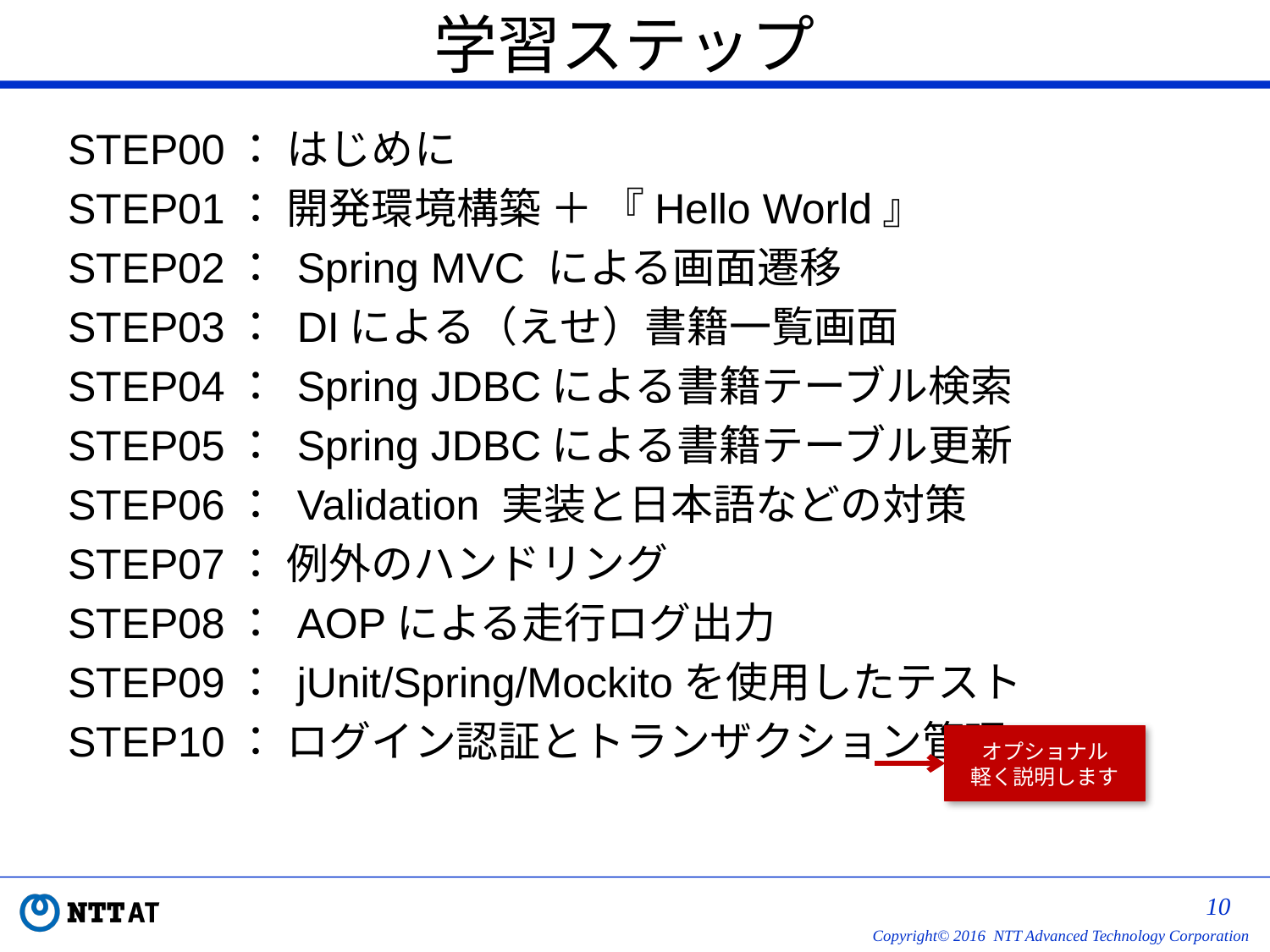

# 学習ステップ
STEP00： はじめに
STEP01： 開発環境構築 ＋ 『Hello World』
STEP02： Spring MVC による画面遷移
STEP03： DIによる（えせ）書籍一覧画面
STEP04： Spring JDBCによる書籍テーブル検索
STEP05： Spring JDBCによる書籍テーブル更新
STEP06： Validation 実装と日本語などの対策
STEP07： 例外のハンドリング
STEP08： AOPによる走行ログ出力
STEP09： jUnit/Spring/Mockitoを使用したテスト
STEP10： ログイン認証とトランザクション管理
オプショナル
軽く説明します
10